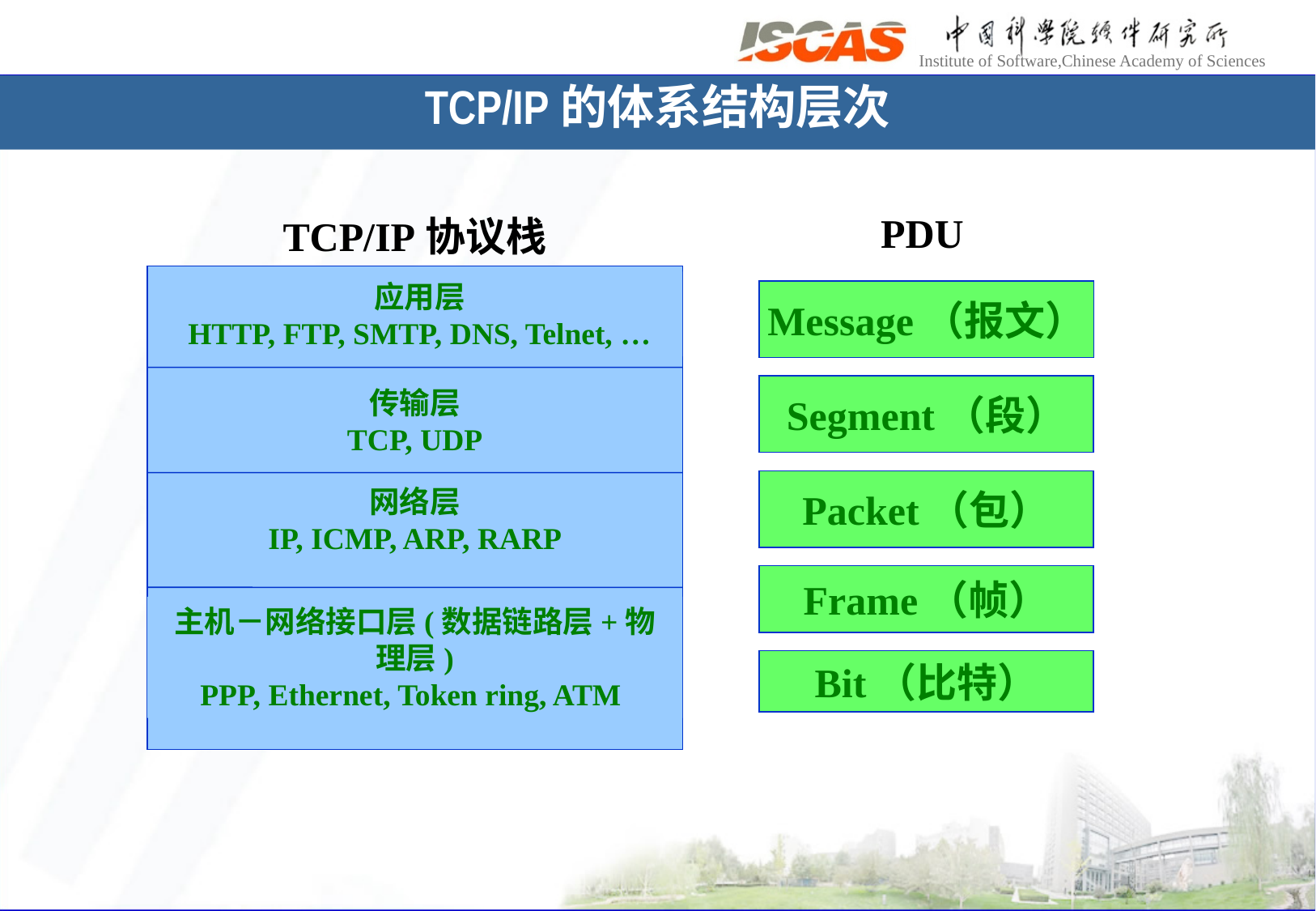

# TCP/IP的体系结构层次
PDU
TCP/IP协议栈

应用层
HTTP, FTP, SMTP, DNS, Telnet, …
Message（报文）

Segment（段）
传输层
TCP, UDP
Packet（包）

网络层
IP, ICMP, ARP, RARP
Frame（帧）

主机－网络接口层(数据链路层+物理层)
PPP, Ethernet, Token ring, ATM
Bit（比特）